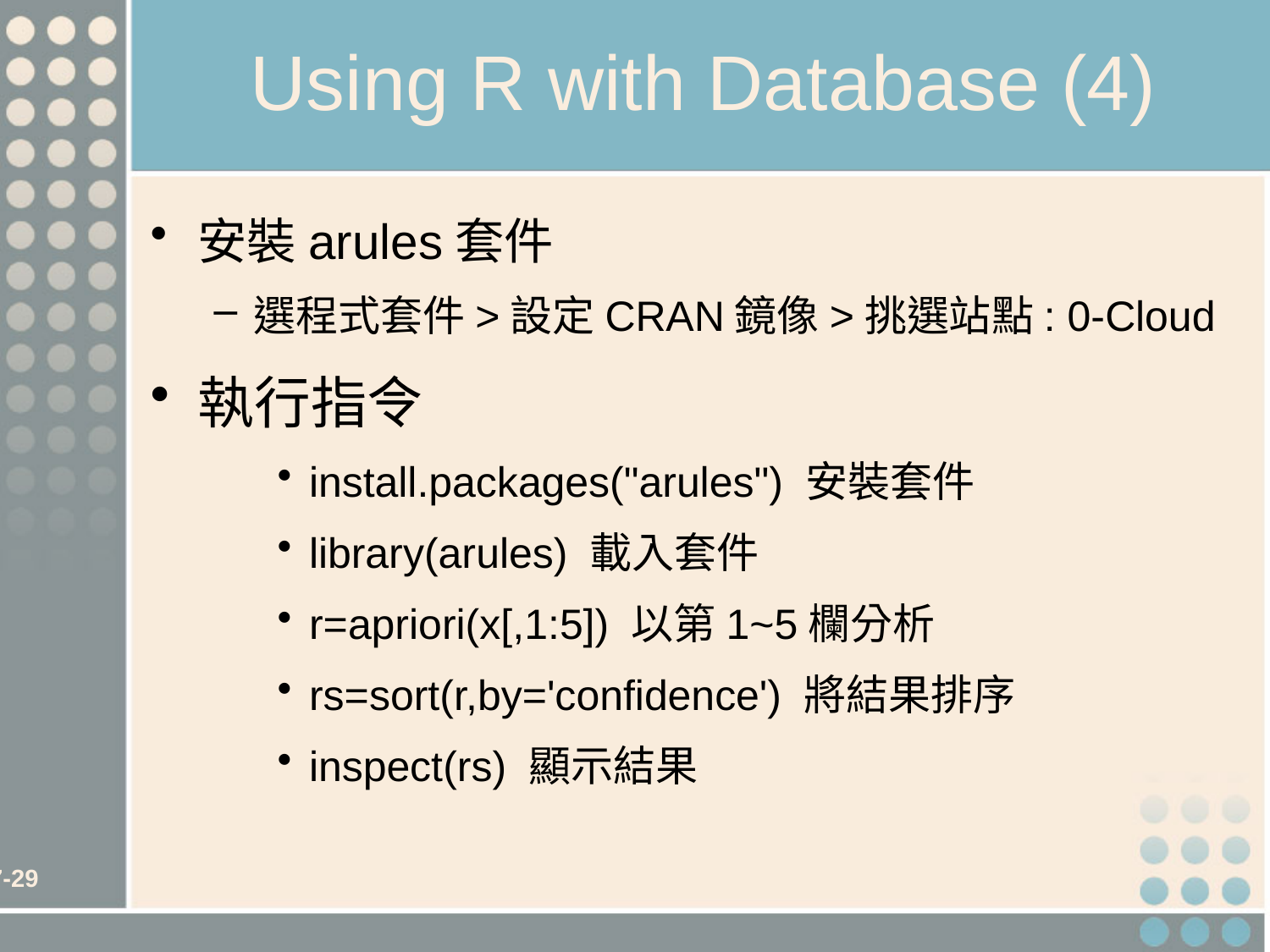

# Using R with Database (4)
安裝arules套件
選程式套件>設定CRAN鏡像>挑選站點: 0-Cloud
執行指令
install.packages("arules") 安裝套件
library(arules) 載入套件
r=apriori(x[,1:5]) 以第1~5欄分析
rs=sort(r,by='confidence') 將結果排序
inspect(rs) 顯示結果